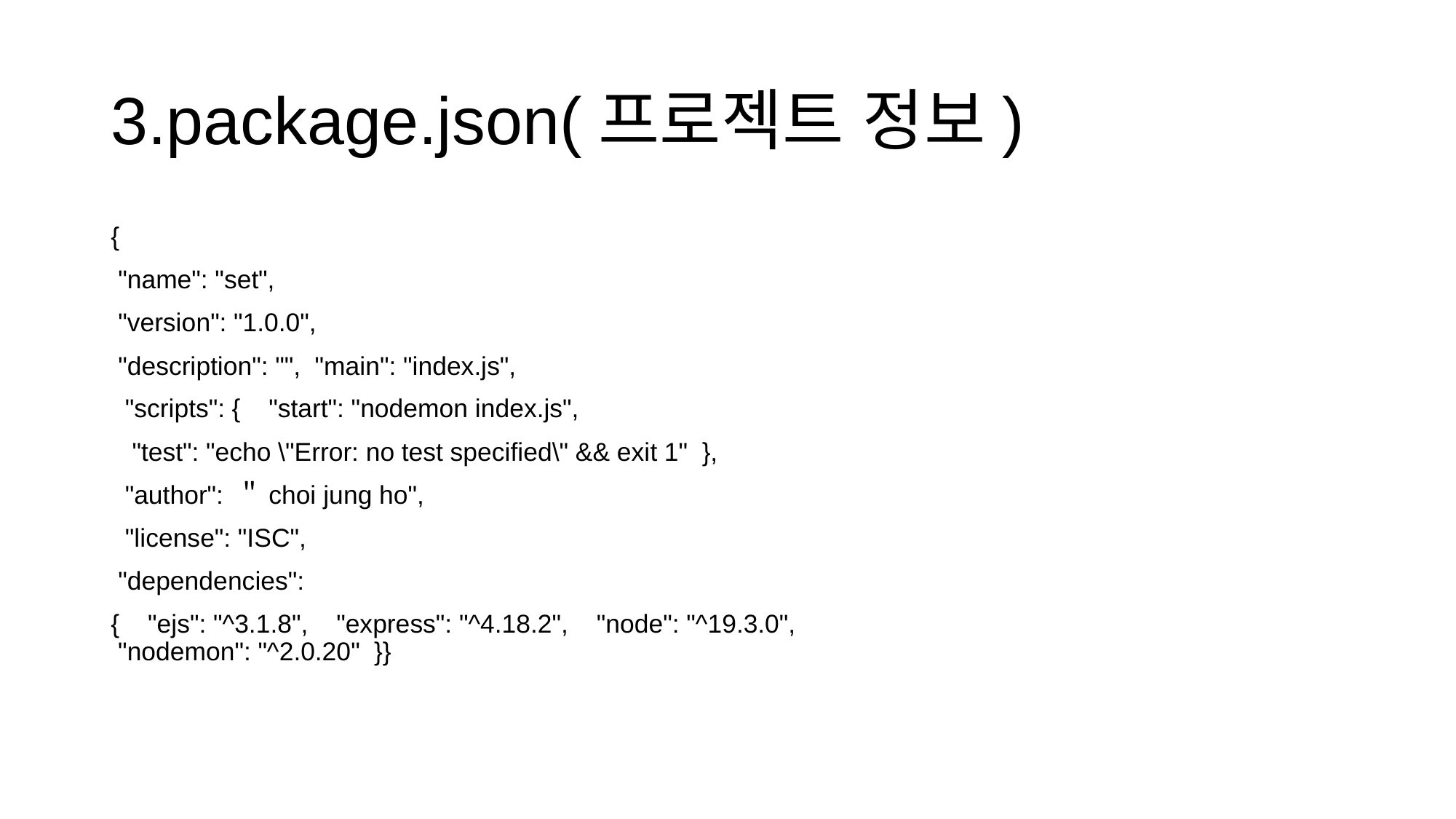

# 3.package.json(프로젝트 정보)
{
 "name": "set",
 "version": "1.0.0",
 "description": "",  "main": "index.js",
  "scripts": {    "start": "nodemon index.js",
   "test": "echo \"Error: no test specified\" && exit 1"  },
  "author": ＂choi jung ho",
  "license": "ISC",
 "dependencies":
{    "ejs": "^3.1.8",    "express": "^4.18.2",    "node": "^19.3.0",    "nodemon": "^2.0.20"  }}